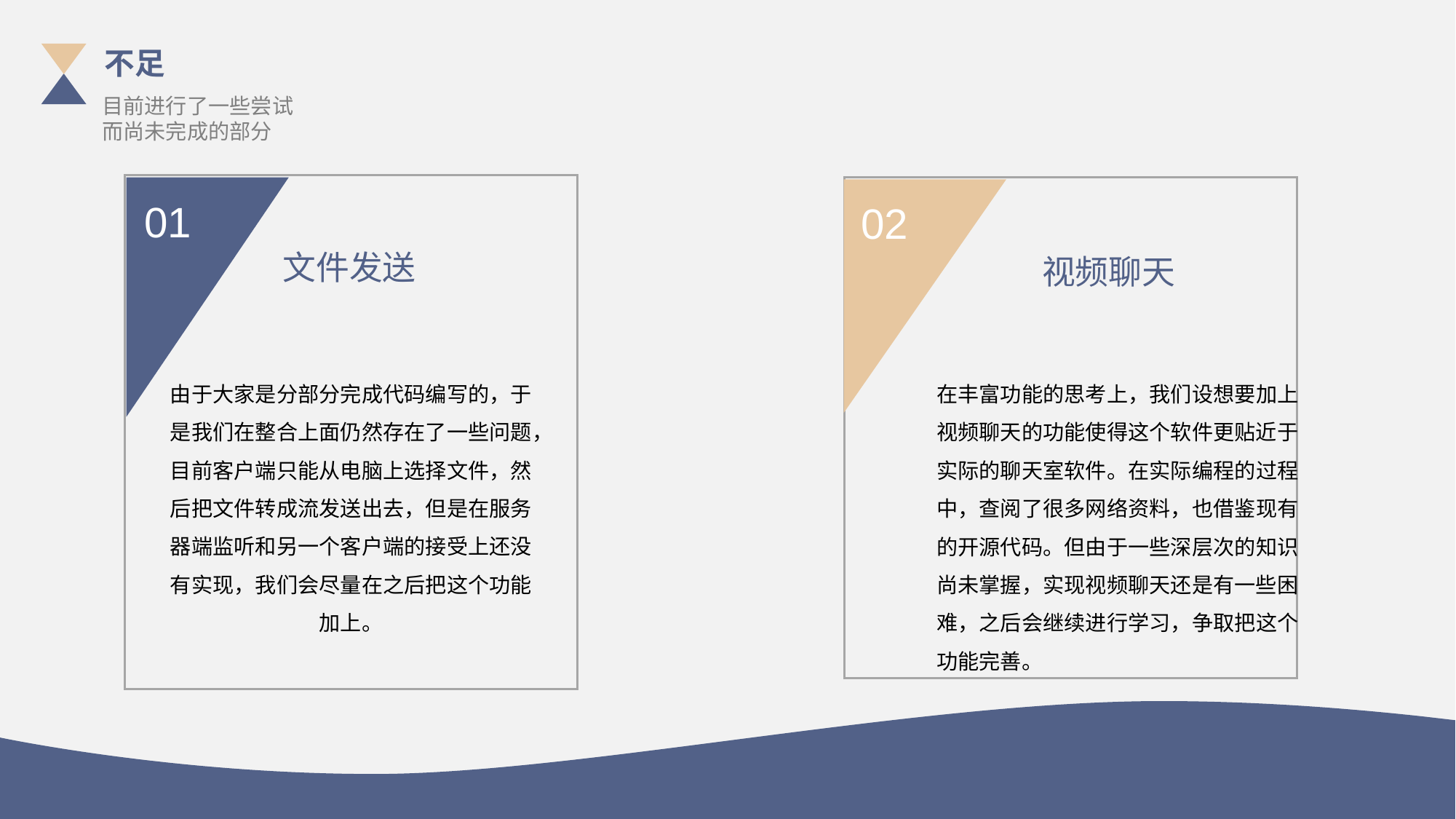

不足
目前进行了一些尝试
而尚未完成的部分

01

02
文件发送
由于大家是分部分完成代码编写的，于是我们在整合上面仍然存在了一些问题，目前客户端只能从电脑上选择文件，然后把文件转成流发送出去，但是在服务器端监听和另一个客户端的接受上还没有实现，我们会尽量在之后把这个功能加上。
视频聊天
在丰富功能的思考上，我们设想要加上视频聊天的功能使得这个软件更贴近于实际的聊天室软件。在实际编程的过程中，查阅了很多网络资料，也借鉴现有的开源代码。但由于一些深层次的知识尚未掌握，实现视频聊天还是有一些困难，之后会继续进行学习，争取把这个功能完善。